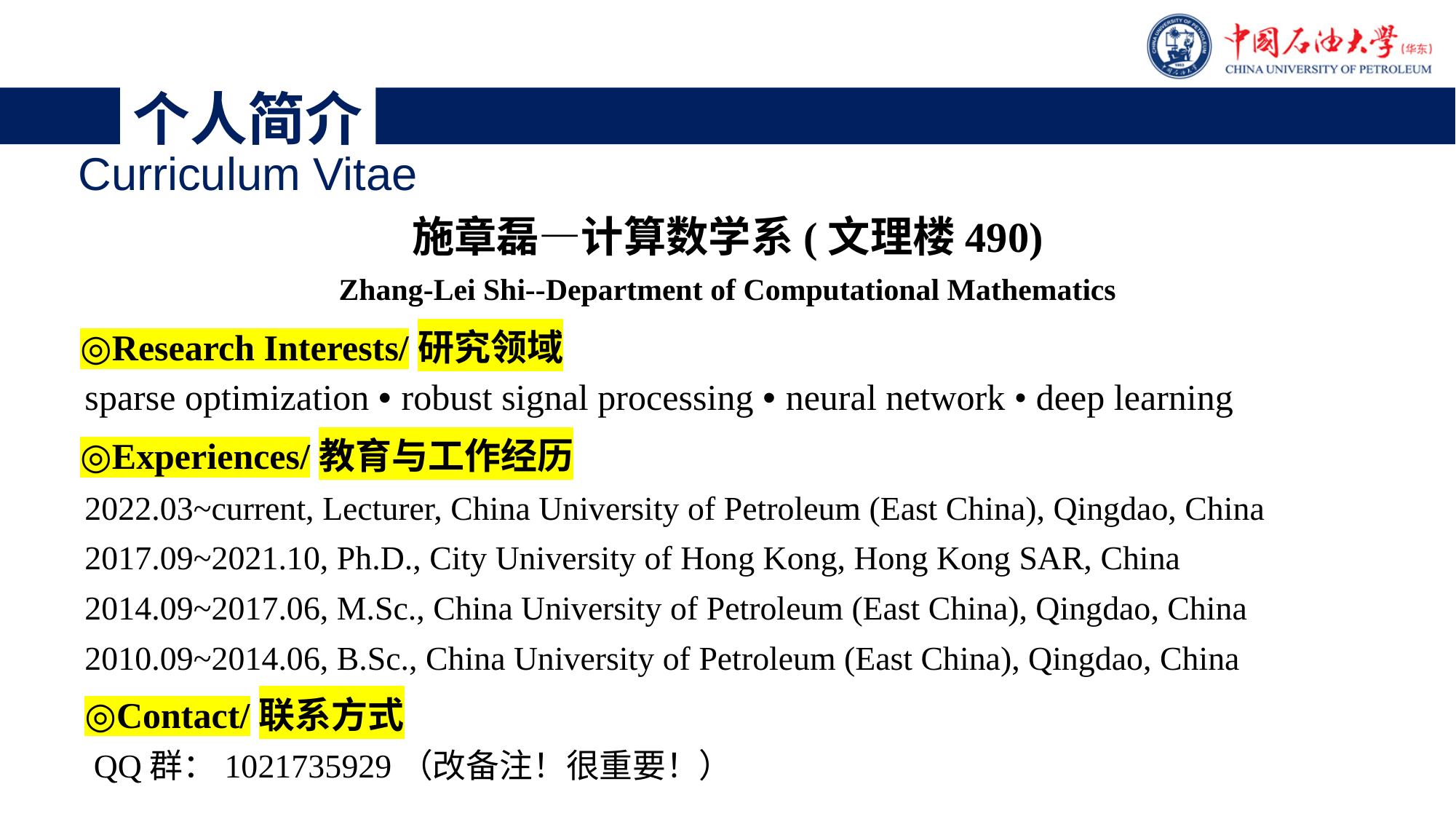

个人简介

Curriculum Vitae
施章磊—计算数学系(文理楼490)
Zhang-Lei Shi--Department of Computational Mathematics
◎Research Interests/研究领域
sparse optimization • robust signal processing • neural network • deep learning
◎Experiences/教育与工作经历
2022.03~current, Lecturer, China University of Petroleum (East China), Qingdao, China
2017.09~2021.10, Ph.D., City University of Hong Kong, Hong Kong SAR, China
2014.09~2017.06, M.Sc., China University of Petroleum (East China), Qingdao, China
2010.09~2014.06, B.Sc., China University of Petroleum (East China), Qingdao, China
◎Contact/联系方式
 QQ群：1021735929（改备注！很重要！）